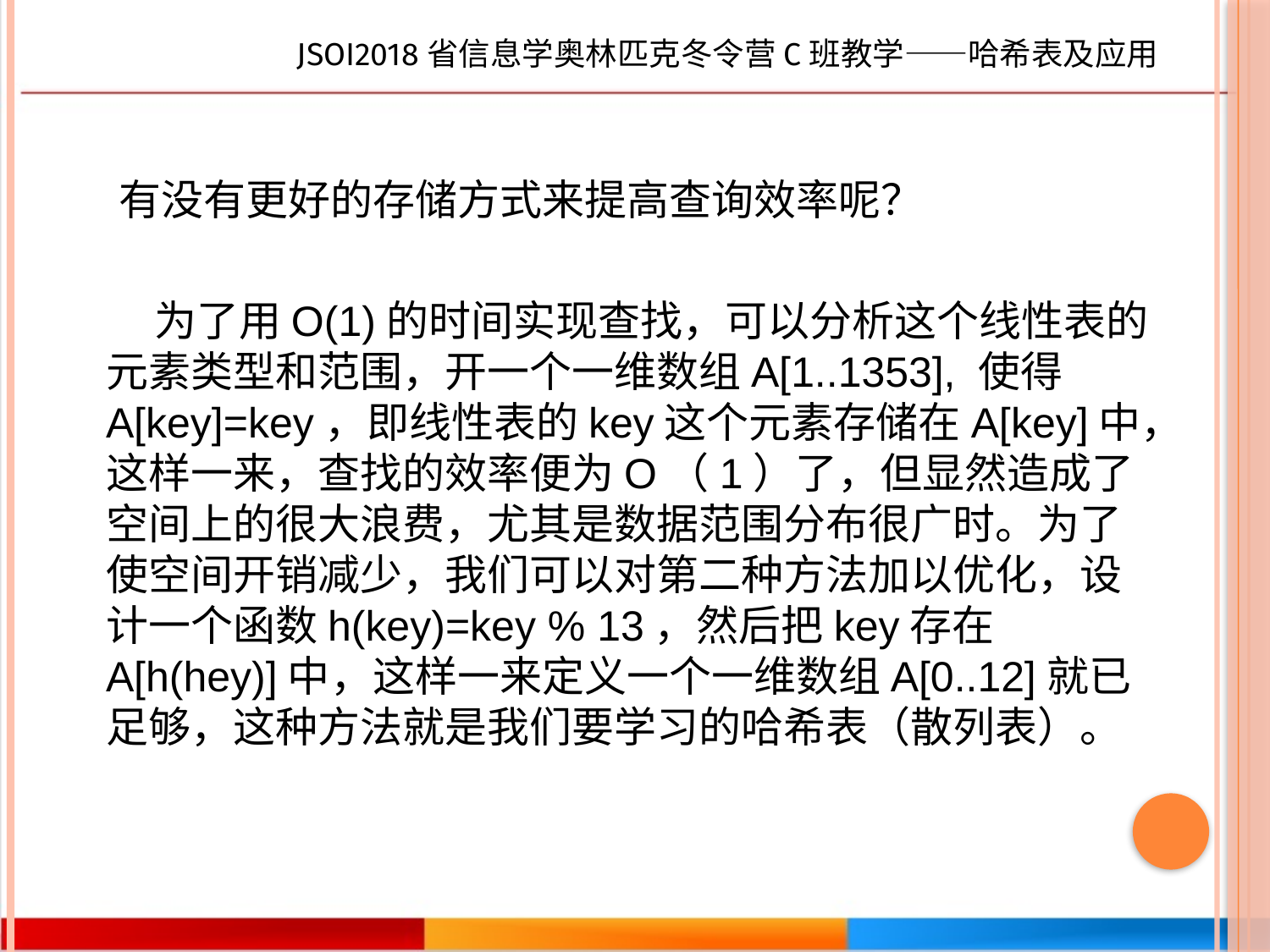

JSOI2018省信息学奥林匹克冬令营C班教学——哈希表及应用
有没有更好的存储方式来提高查询效率呢？

    为了用O(1)的时间实现查找，可以分析这个线性表的元素类型和范围，开一个一维数组A[1..1353], 使得A[key]=key，即线性表的key这个元素存储在A[key]中，这样一来，查找的效率便为O（1）了，但显然造成了空间上的很大浪费，尤其是数据范围分布很广时。为了使空间开销减少，我们可以对第二种方法加以优化，设计一个函数h(key)=key % 13，然后把key存在A[h(hey)]中，这样一来定义一个一维数组A[0..12]就已足够，这种方法就是我们要学习的哈希表（散列表）。